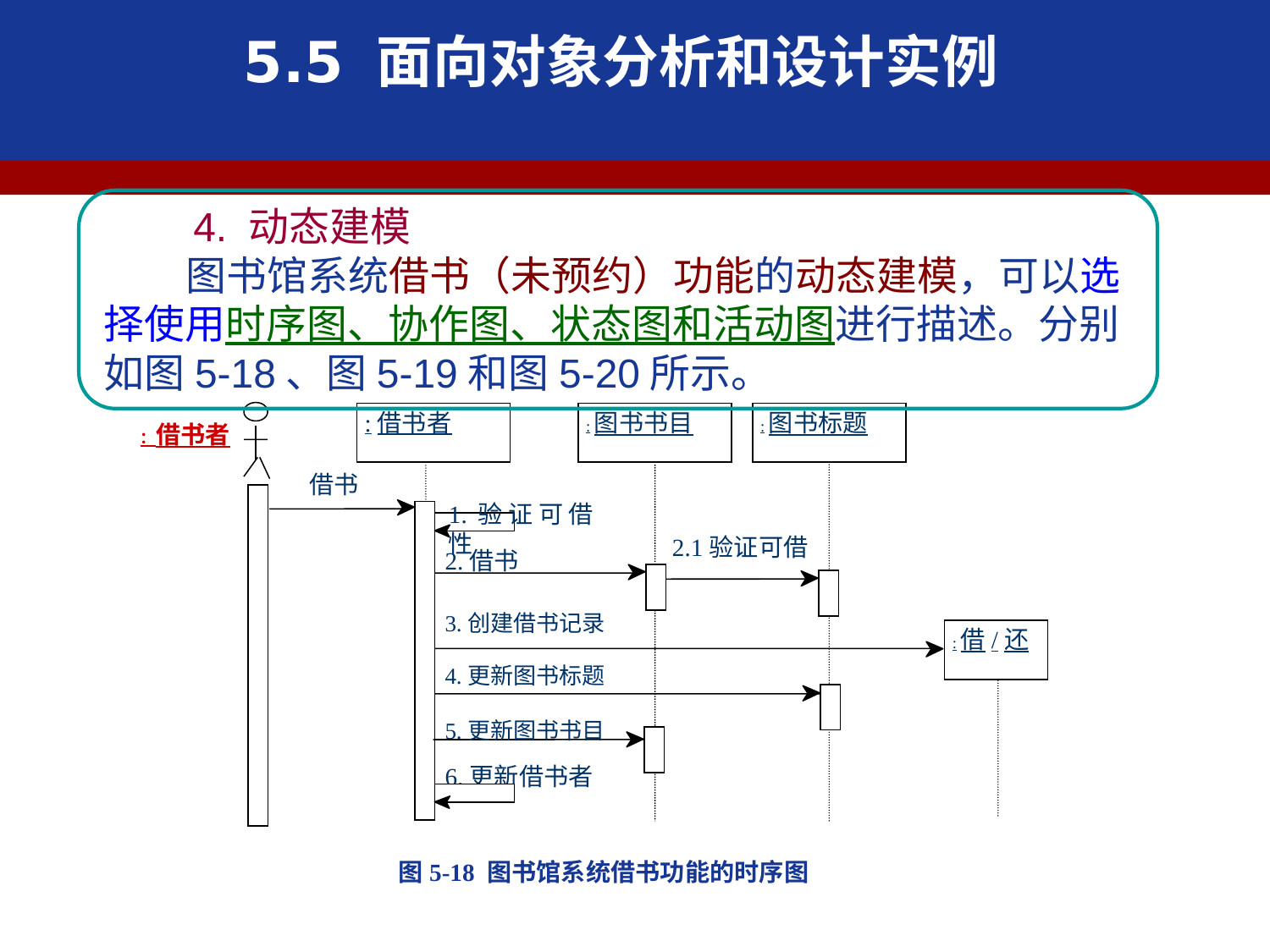

5.5 面向对象分析和设计实例

        4. 动态建模
        图书馆系统借书（未预约）功能的动态建模，可以选择使用时序图、协作图、状态图和活动图进行描述。分别如图5-18、图5-19和图5-20所示。

：借书者

借书

1.验证可借性

2.借书

3.创建借书记录

4.更新图书标题

5.更新图书书目

6.更新借书者
2.1验证可借

:借/还

图5-18 图书馆系统借书功能的时序图
:借书者
:图书书目
:图书标题